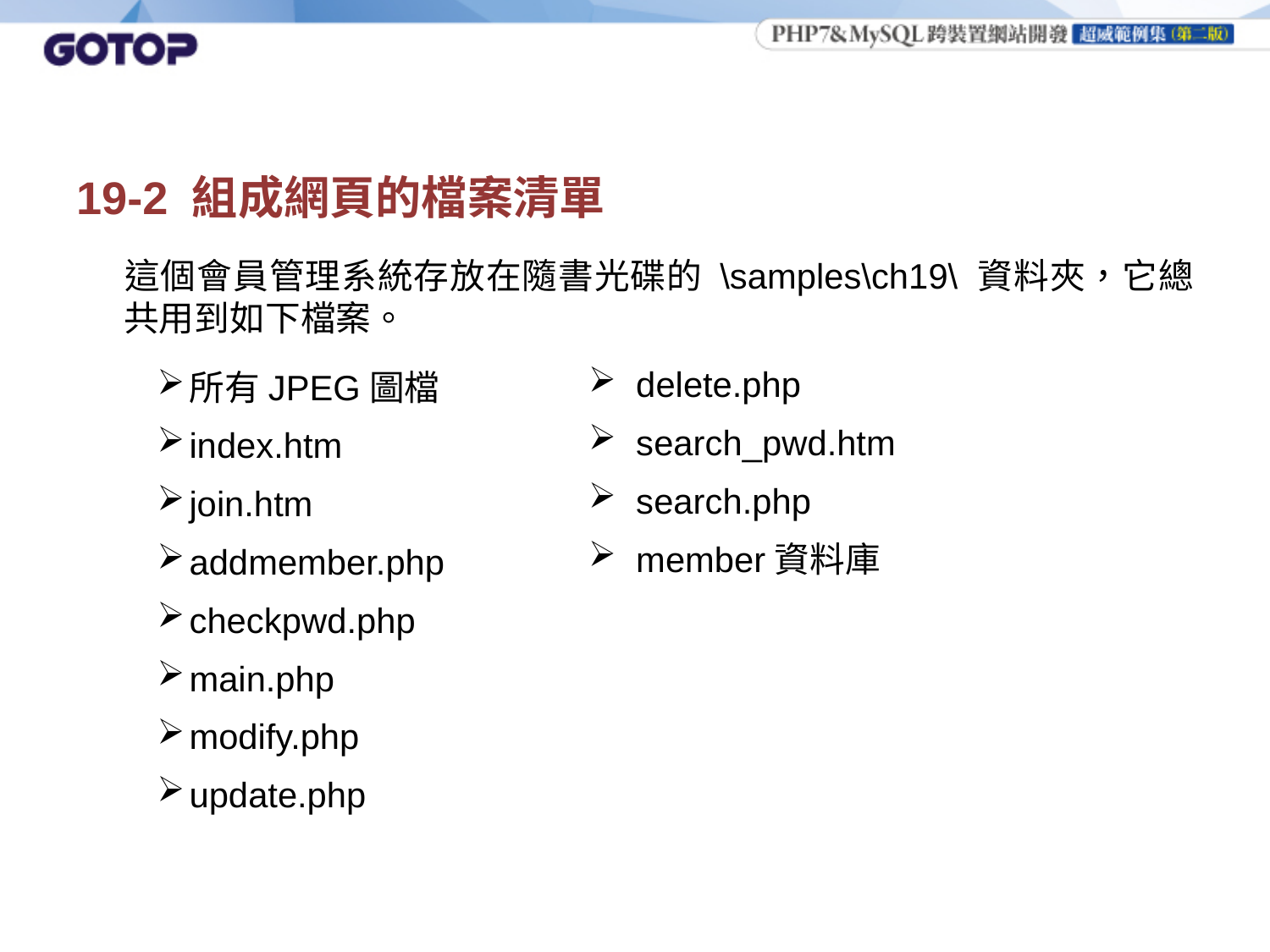

# 19-2 組成網頁的檔案清單
	這個會員管理系統存放在隨書光碟的 \samples\ch19\ 資料夾，它總共用到如下檔案。
所有JPEG圖檔
index.htm
join.htm
addmember.php
checkpwd.php
main.php
modify.php
update.php

delete.php
search_pwd.htm
search.php
member資料庫